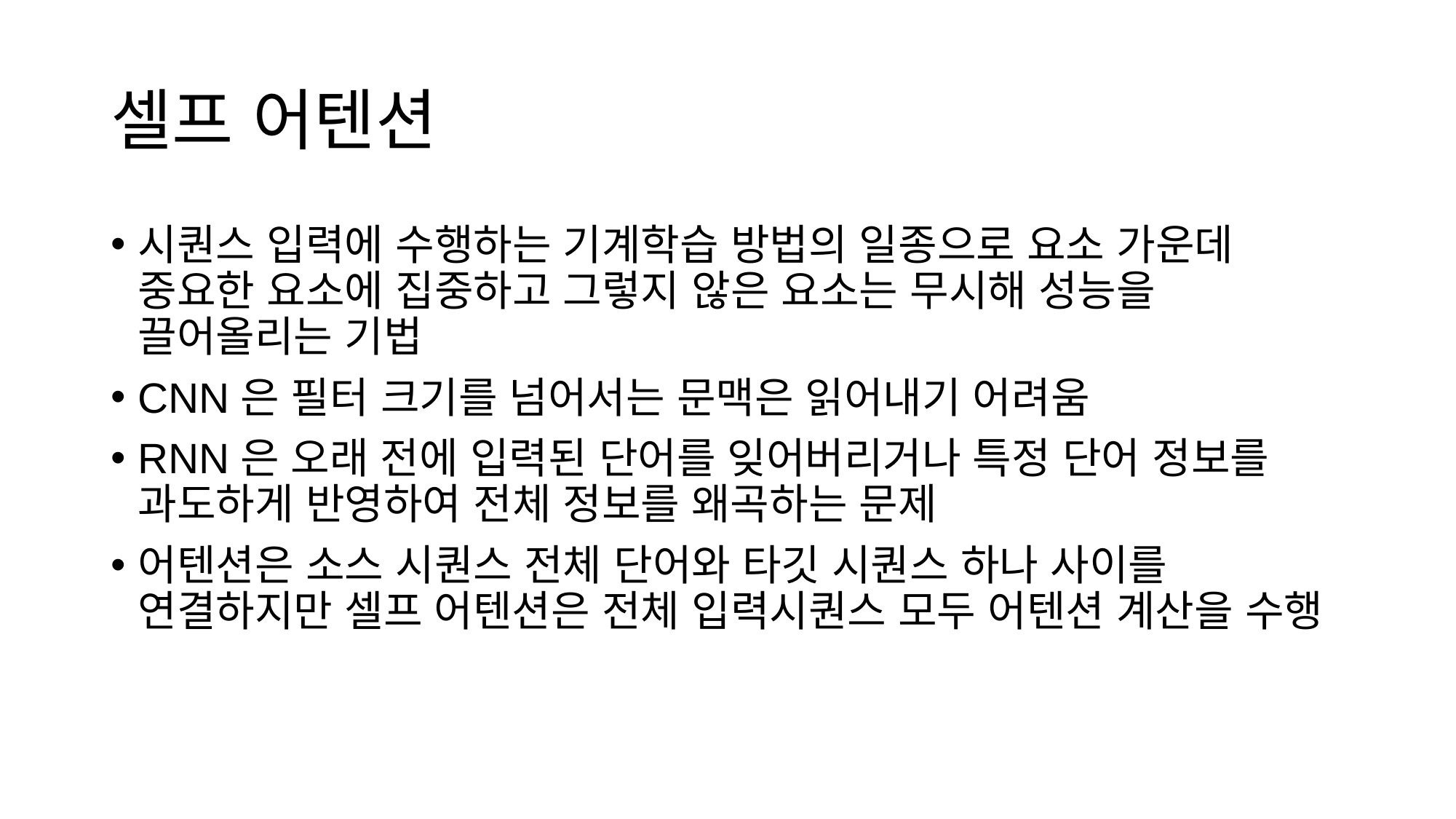

# 셀프 어텐션
시퀀스 입력에 수행하는 기계학습 방법의 일종으로 요소 가운데 중요한 요소에 집중하고 그렇지 않은 요소는 무시해 성능을 끌어올리는 기법
CNN은 필터 크기를 넘어서는 문맥은 읽어내기 어려움
RNN은 오래 전에 입력된 단어를 잊어버리거나 특정 단어 정보를 과도하게 반영하여 전체 정보를 왜곡하는 문제
어텐션은 소스 시퀀스 전체 단어와 타깃 시퀀스 하나 사이를 연결하지만 셀프 어텐션은 전체 입력시퀀스 모두 어텐션 계산을 수행